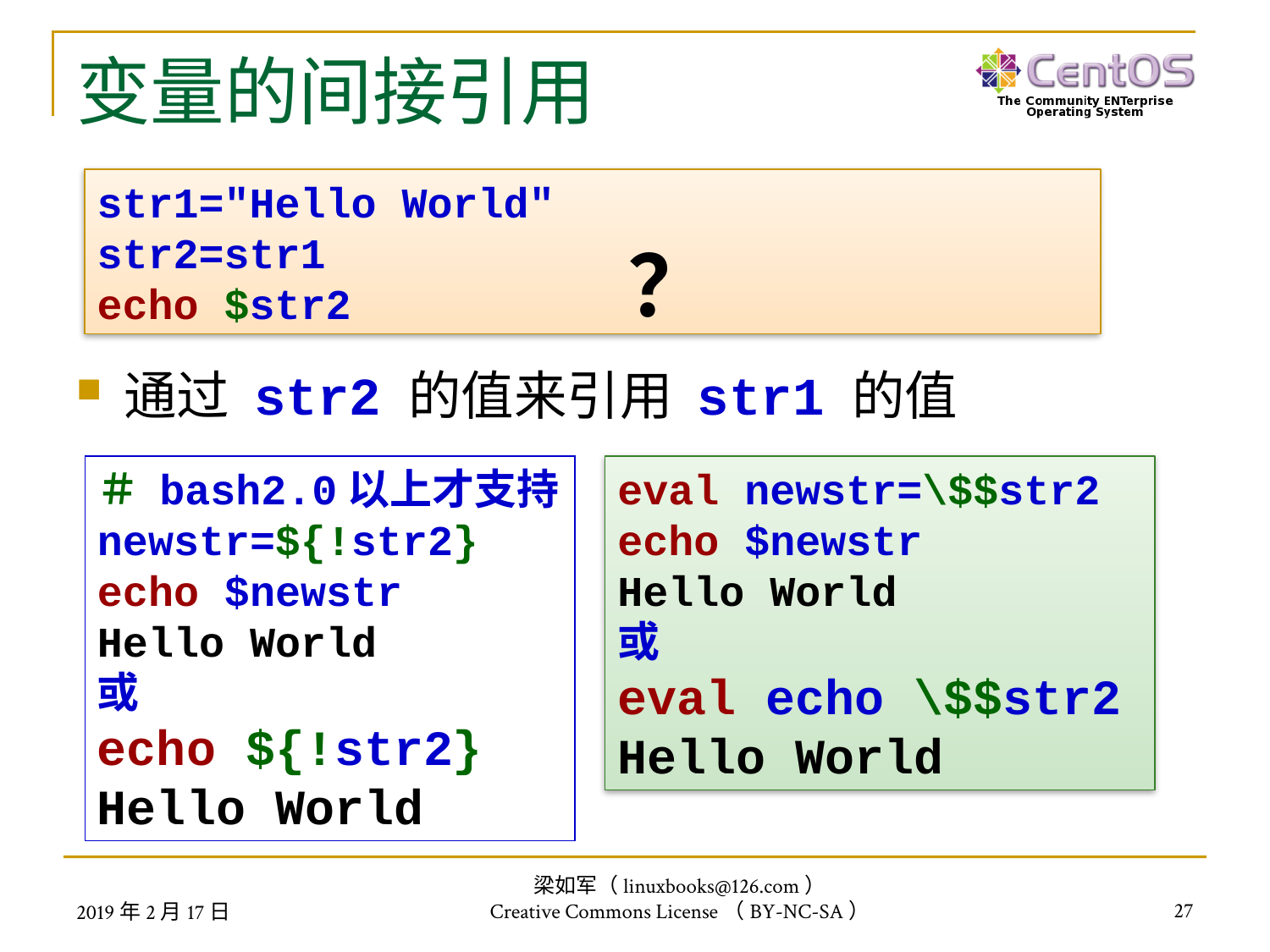

# 变量的间接引用
str1="Hello World"
str2=str1
echo $str2
？
通过 str2 的值来引用 str1 的值
＃ bash2.0以上才支持
newstr=${!str2}
echo $newstr
Hello World
或
echo ${!str2}
Hello World
eval newstr=\$$str2
echo $newstr
Hello World
或
eval echo \$$str2
Hello World
梁如军（linuxbooks@126.com）
Creative Commons License（BY-NC-SA）
2019年2月17日
27